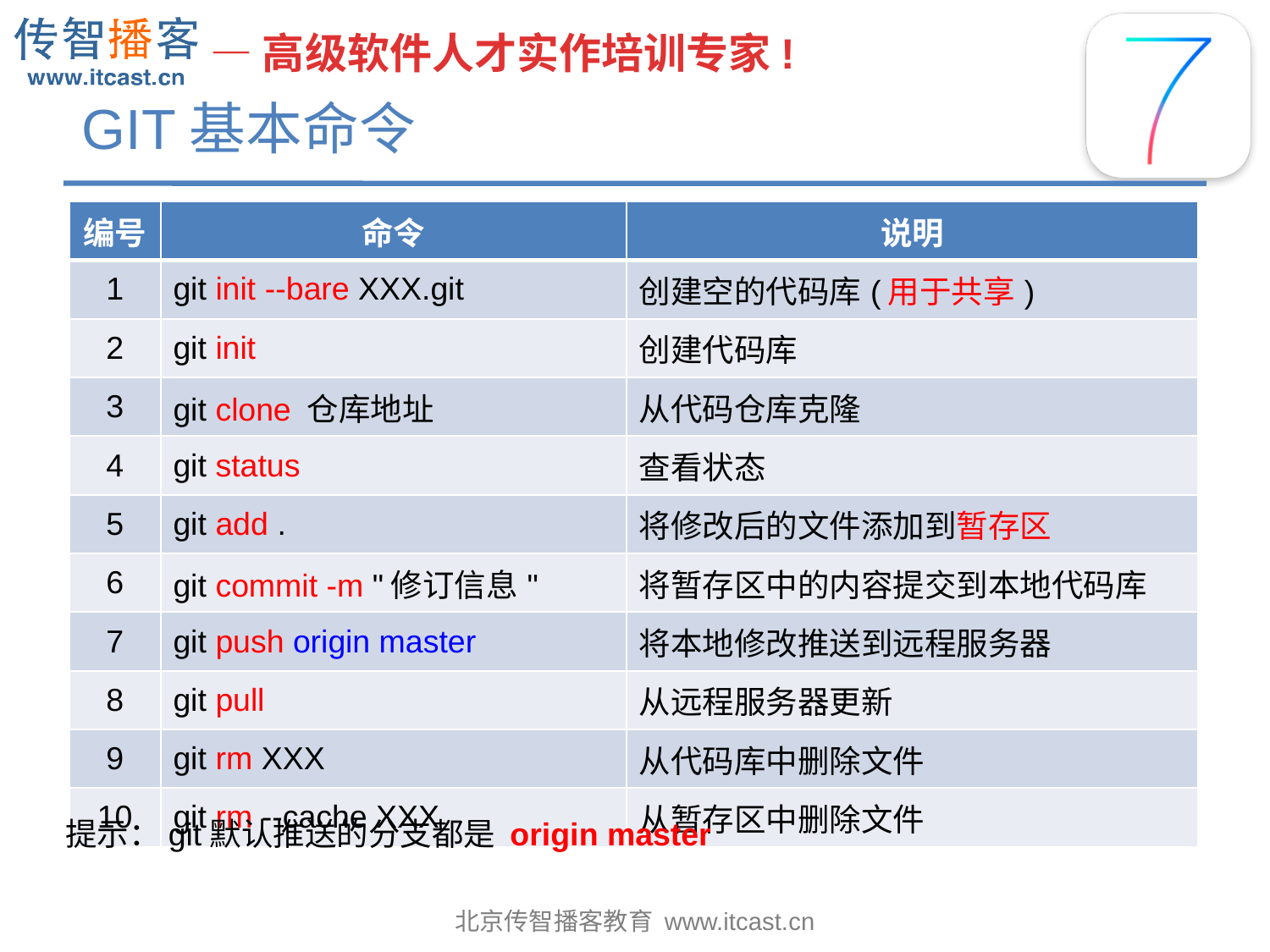

# GIT基本命令
| 编号 | 命令 | 说明 |
| --- | --- | --- |
| 1 | git init --bare XXX.git | 创建空的代码库(用于共享) |
| 2 | git init | 创建代码库 |
| 3 | git clone 仓库地址 | 从代码仓库克隆 |
| 4 | git status | 查看状态 |
| 5 | git add . | 将修改后的文件添加到暂存区 |
| 6 | git commit -m "修订信息" | 将暂存区中的内容提交到本地代码库 |
| 7 | git push origin master | 将本地修改推送到远程服务器 |
| 8 | git pull | 从远程服务器更新 |
| 9 | git rm XXX | 从代码库中删除文件 |
| 10 | git rm --cache XXX | 从暂存区中删除文件 |
提示：git默认推送的分支都是 origin master